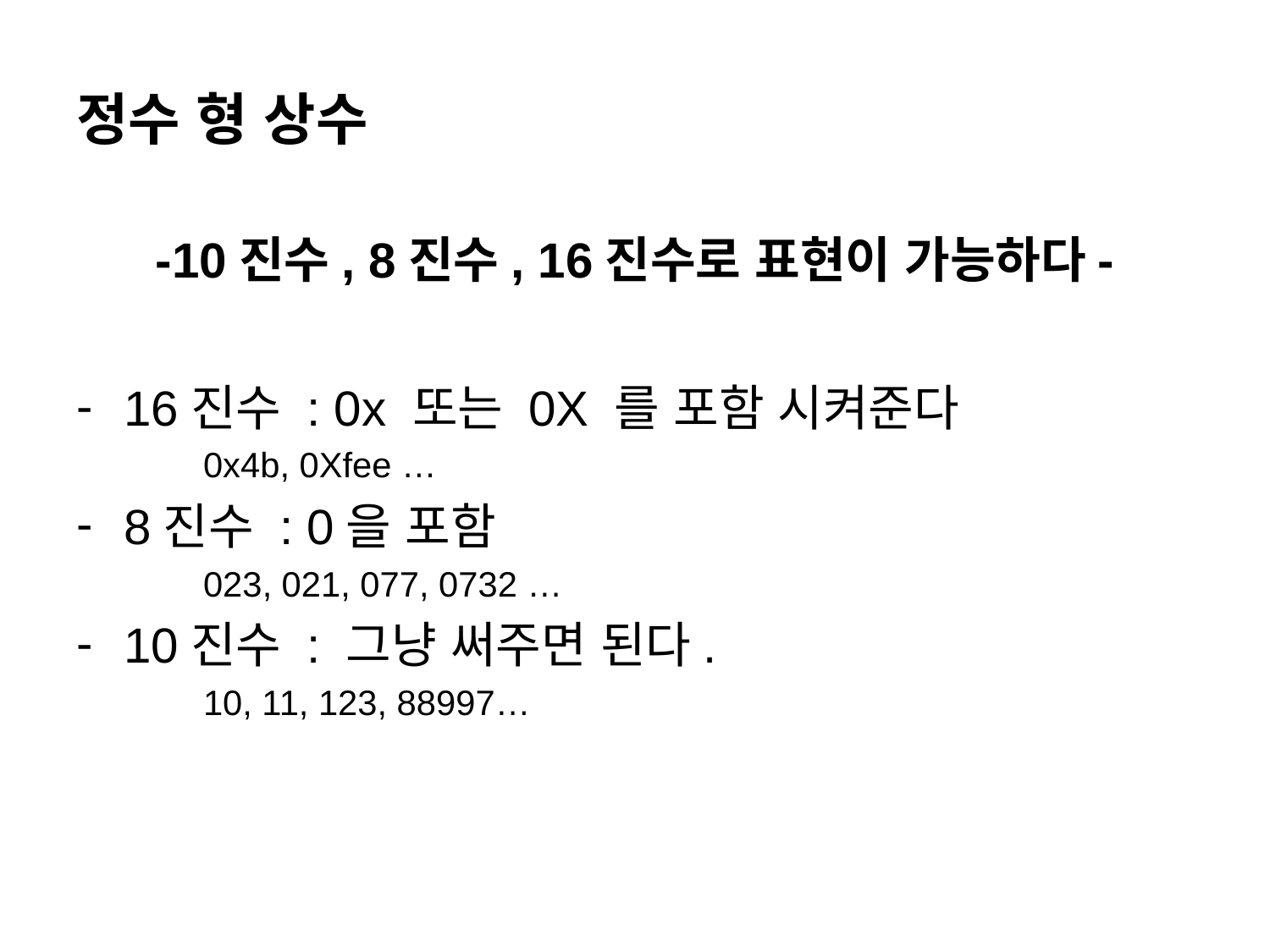

# 정수 형 상수
-10진수, 8진수, 16진수로 표현이 가능하다-

16진수 : 0x 또는 0X 를 포함 시켜준다
0x4b, 0Xfee …
8진수 : 0을 포함
023, 021, 077, 0732 …
10진수 : 그냥 써주면 된다.
10, 11, 123, 88997…